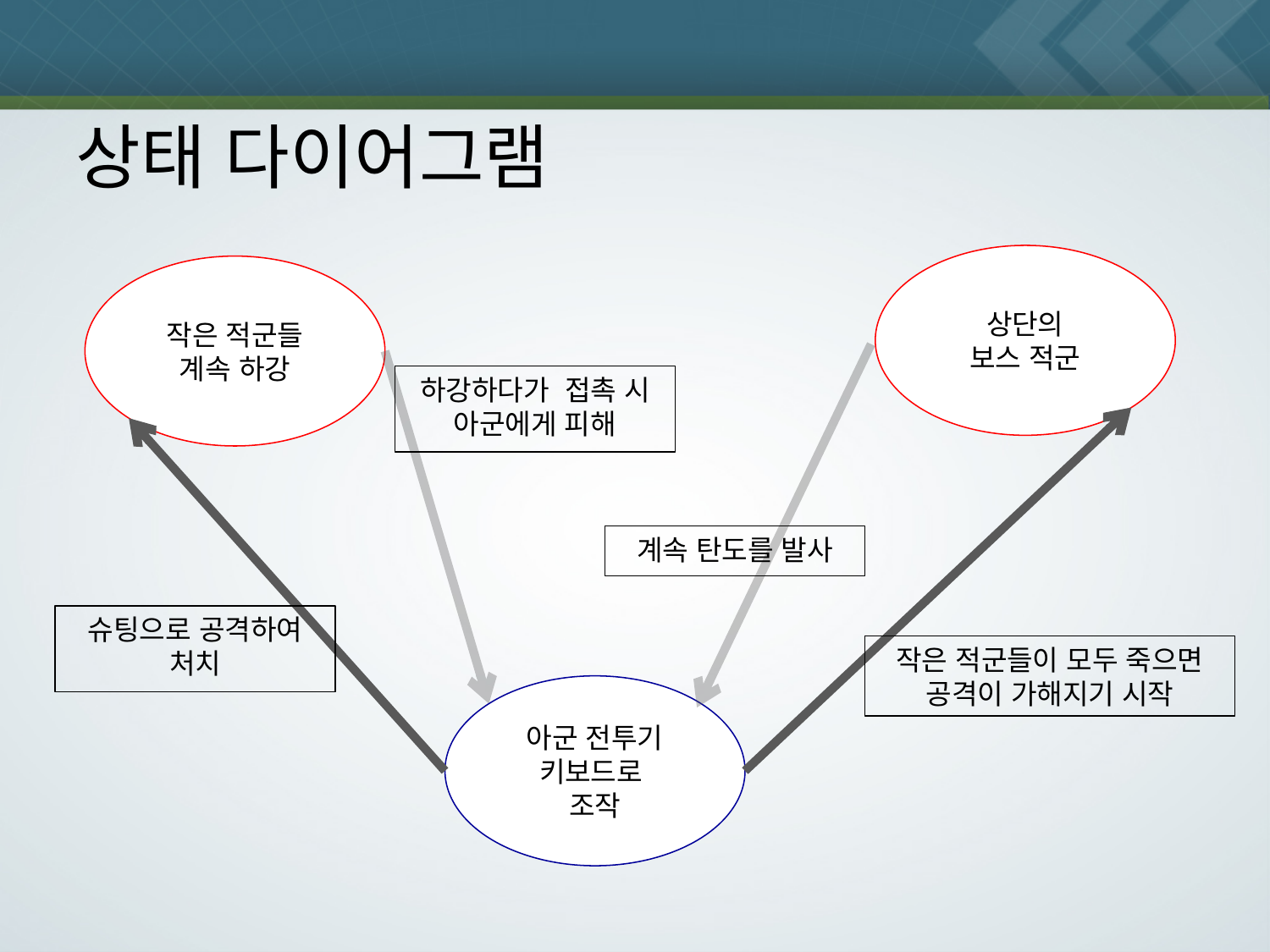

# 상태 다이어그램
상단의
보스 적군
작은 적군들
계속 하강
하강하다가  접촉 시 아군에게 피해
계속 탄도를 발사
슈팅으로 공격하여
처치
작은 적군들이 모두 죽으면 공격이 가해지기 시작
아군 전투기
키보드로
조작